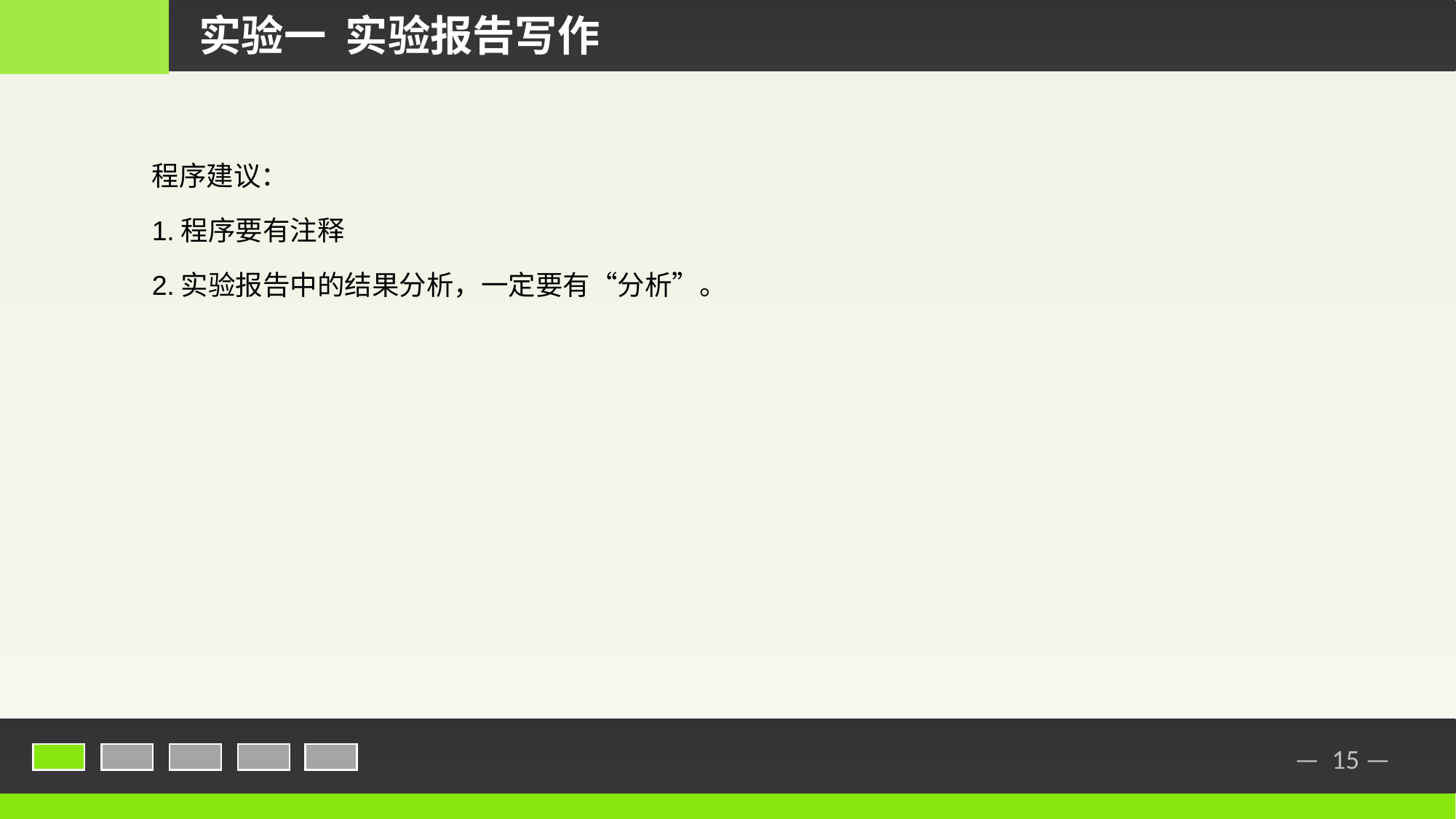

实验一  实验报告写作
程序建议：
1.程序要有注释
2.实验报告中的结果分析，一定要有“分析”。